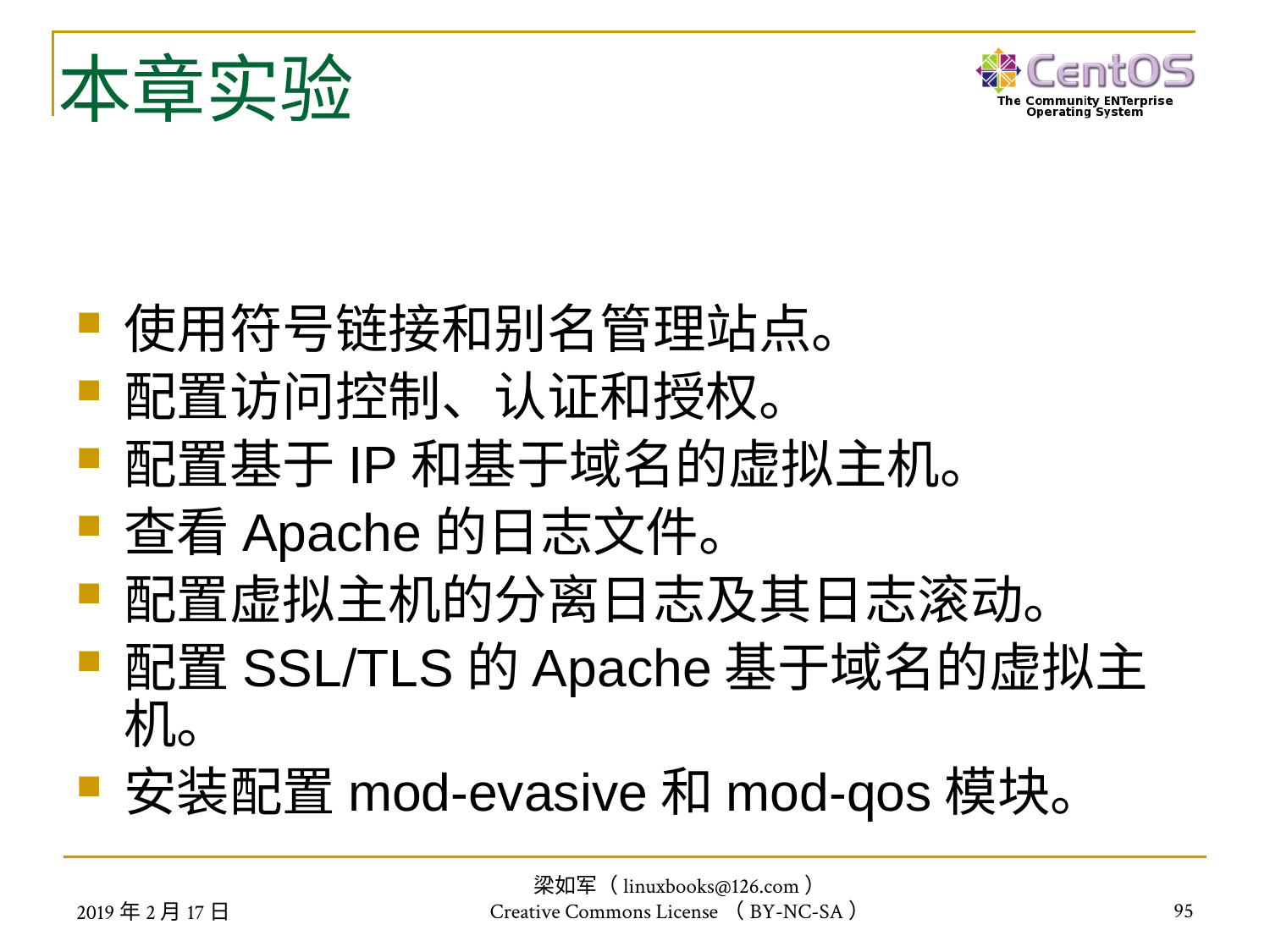

# 本章实验

使用符号链接和别名管理站点。
配置访问控制、认证和授权。
配置基于IP和基于域名的虚拟主机。
查看Apache的日志文件。
配置虚拟主机的分离日志及其日志滚动。
配置SSL/TLS的Apache基于域名的虚拟主机。
安装配置mod-evasive和mod-qos模块。
梁如军（linuxbooks@126.com）
Creative Commons License（BY-NC-SA）
2019年2月17日
95